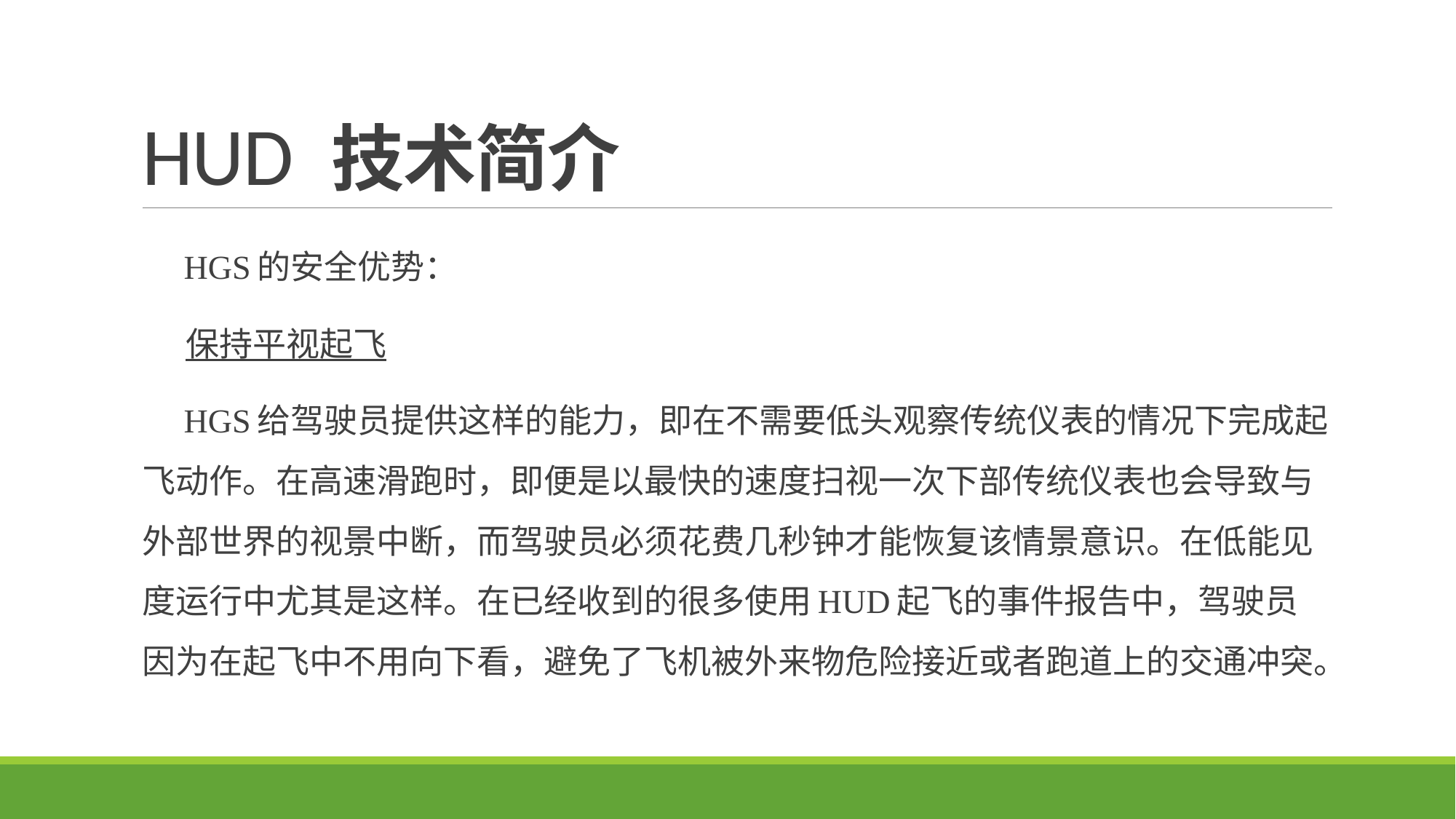

# HUD 技术简介
     HGS的安全优势：
     保持平视起飞
     HGS给驾驶员提供这样的能力，即在不需要低头观察传统仪表的情况下完成起飞动作。在高速滑跑时，即便是以最快的速度扫视一次下部传统仪表也会导致与外部世界的视景中断，而驾驶员必须花费几秒钟才能恢复该情景意识。在低能见度运行中尤其是这样。在已经收到的很多使用HUD起飞的事件报告中，驾驶员因为在起飞中不用向下看，避免了飞机被外来物危险接近或者跑道上的交通冲突。